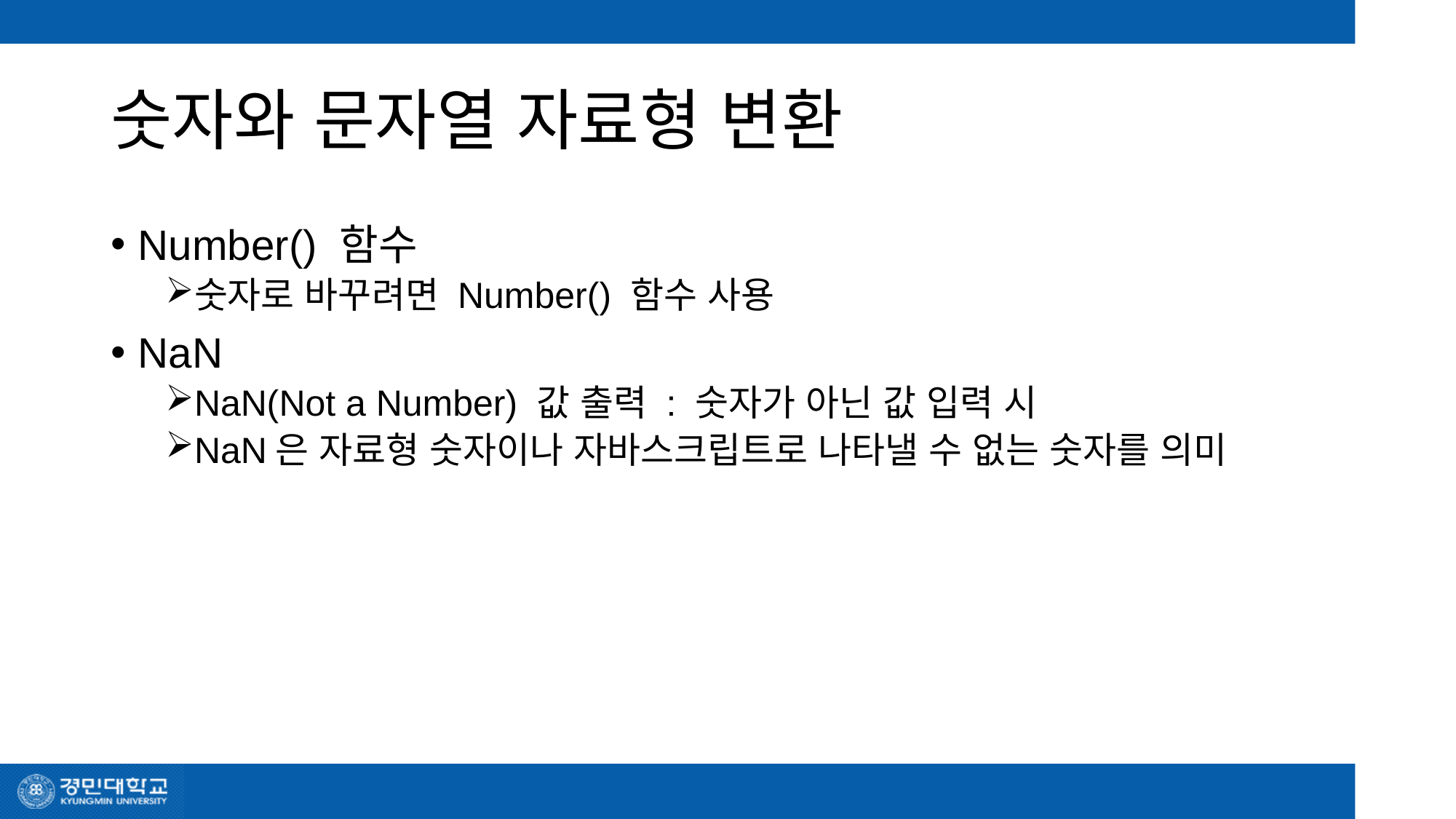

# 숫자와 문자열 자료형 변환
Number() 함수
숫자로 바꾸려면 Number() 함수 사용
NaN
NaN(Not a Number) 값 출력 : 숫자가 아닌 값 입력 시
NaN은 자료형 숫자이나 자바스크립트로 나타낼 수 없는 숫자를 의미